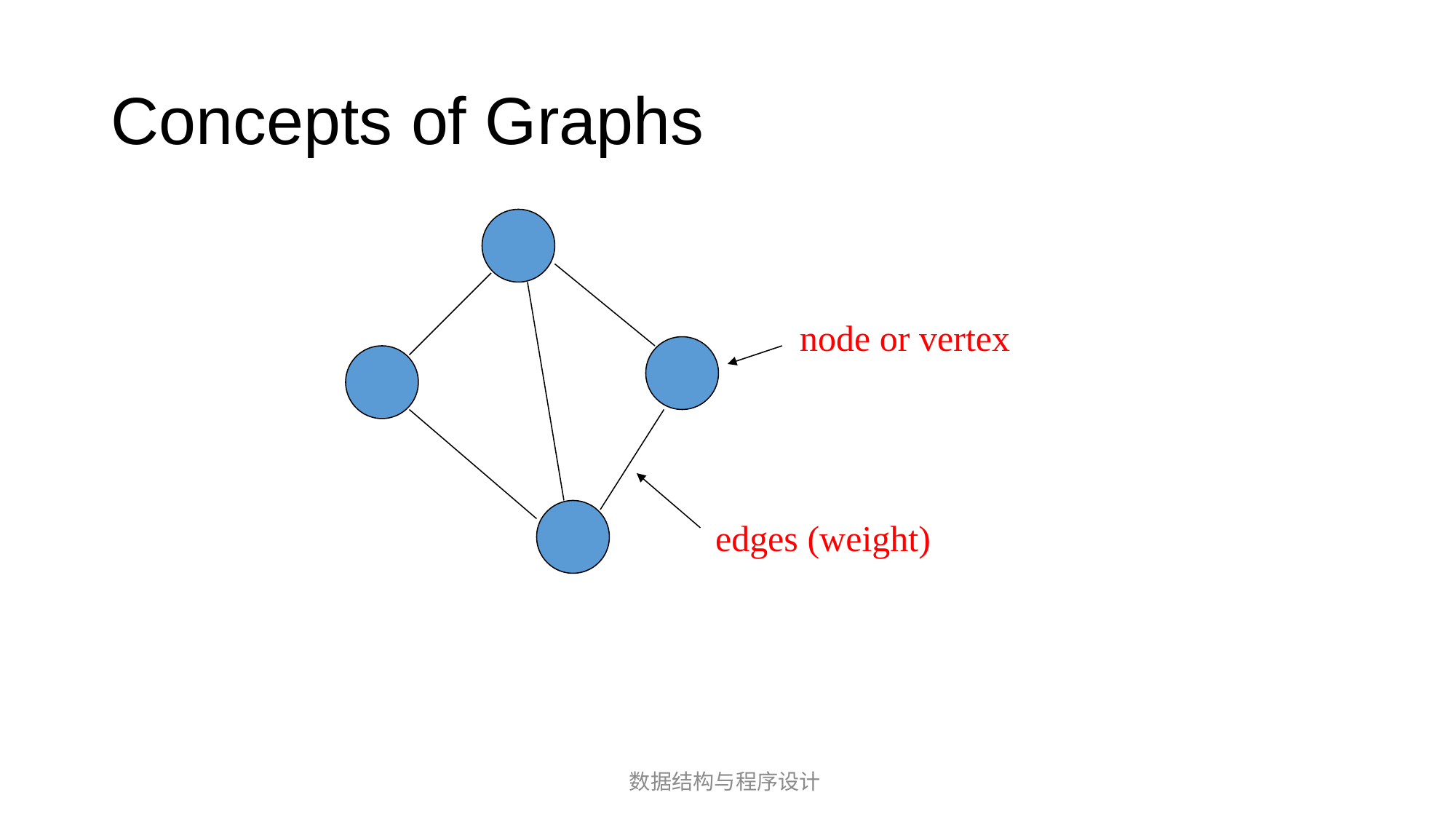

# Concepts of Graphs

node or vertex

edges (weight)

数据结构与程序设计
7